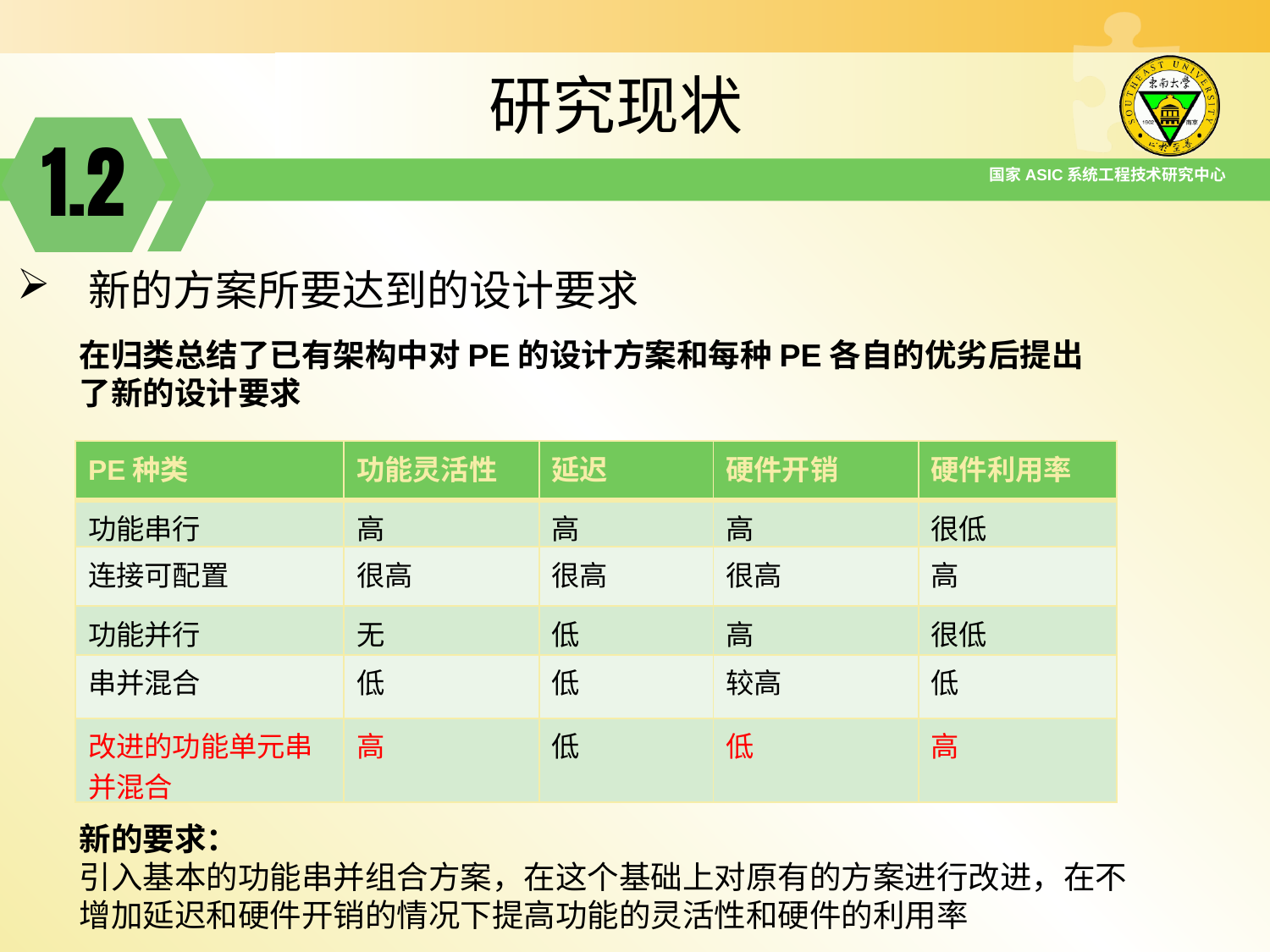

研究现状
1.2

国家ASIC系统工程技术研究中心
新的方案所要达到的设计要求
在归类总结了已有架构中对PE的设计方案和每种PE各自的优劣后提出了新的设计要求
| PE种类 | 功能灵活性 | 延迟 | 硬件开销 | 硬件利用率 |
| --- | --- | --- | --- | --- |
| 功能串行 | 高 | 高 | 高 | 很低 |
| 连接可配置 | 很高 | 很高 | 很高 | 高 |
| 功能并行 | 无 | 低 | 高 | 很低 |
| 串并混合 | 低 | 低 | 较高 | 低 |
| 改进的功能单元串并混合 | 高 | 低 | 低 | 高 |
新的要求：
引入基本的功能串并组合方案，在这个基础上对原有的方案进行改进，在不增加延迟和硬件开销的情况下提高功能的灵活性和硬件的利用率